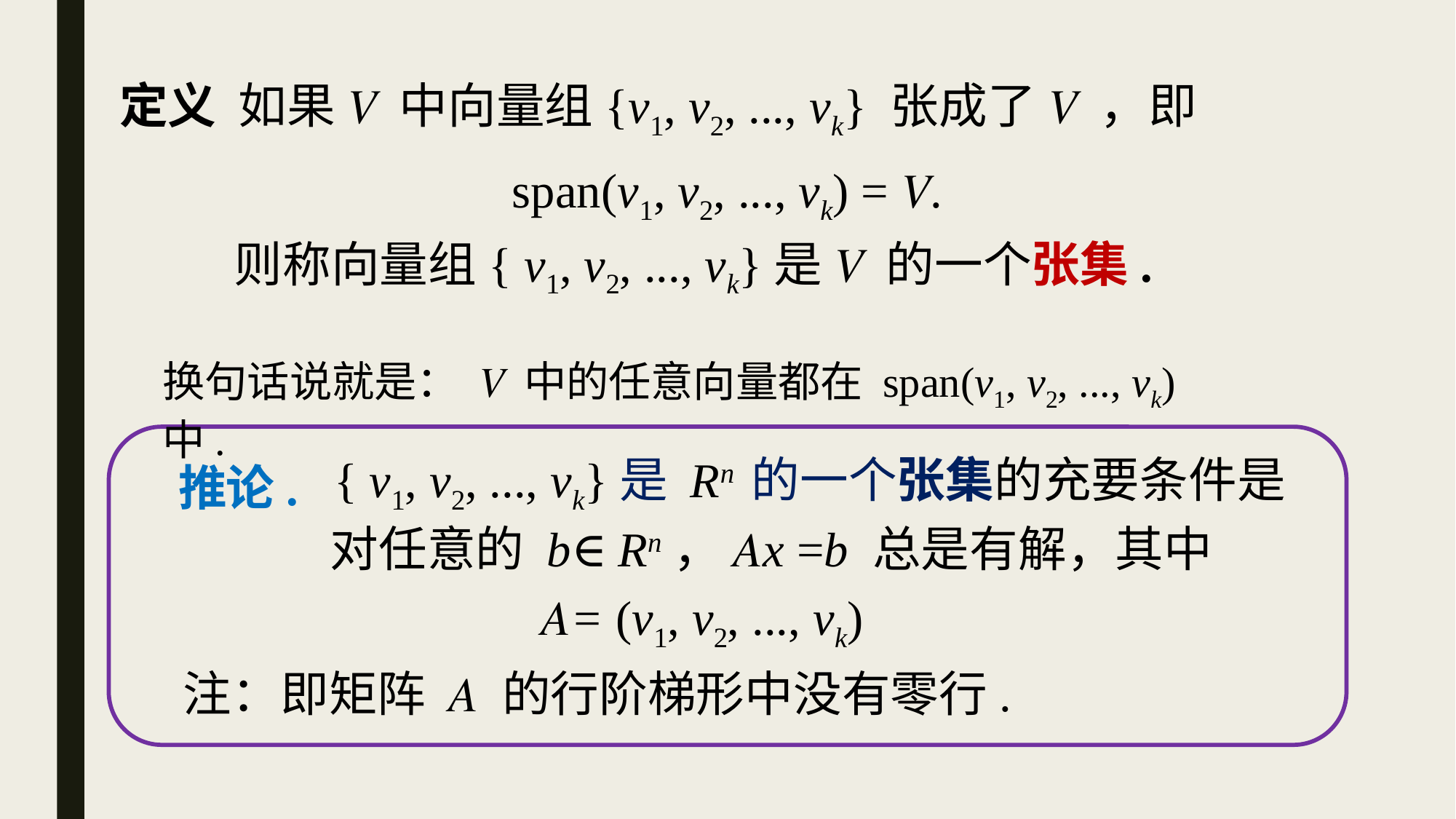

定义  如果V 中向量组{v1, v2, ..., vk} 张成了V ，即
span(v1, v2, ..., vk) = V.
则称向量组{ v1, v2, ..., vk}是V 的一个张集.
换句话说就是： V 中的任意向量都在 span(v1, v2, ..., vk) 中.

{ v1, v2, ..., vk}是 Rn 的一个张集的充要条件是
推论.
对任意的 b∈ Rn，Ax =b 总是有解，其中
A= (v1, v2, ..., vk)
注：即矩阵 A 的行阶梯形中没有零行.